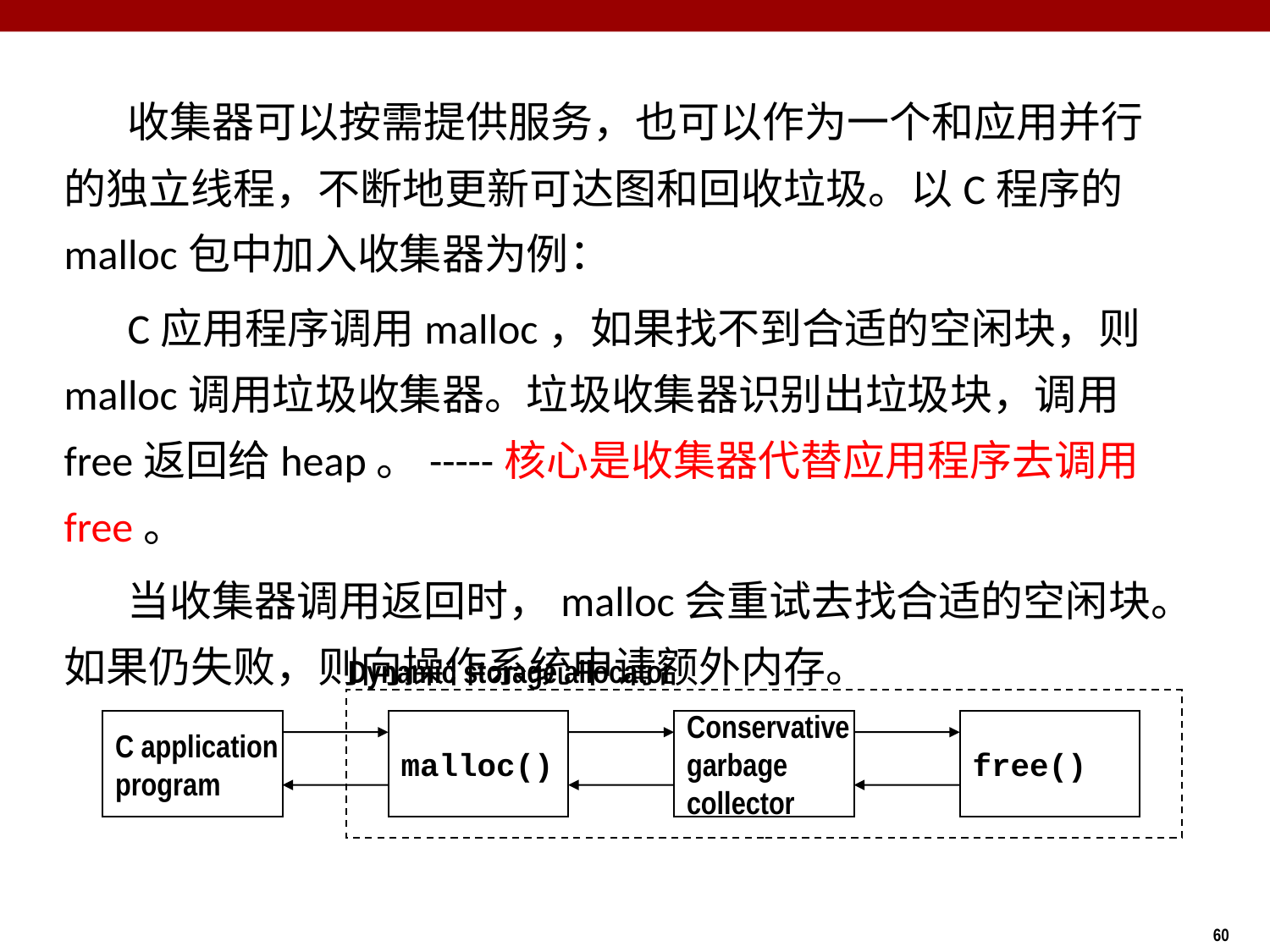

收集器可以按需提供服务，也可以作为一个和应用并行的独立线程，不断地更新可达图和回收垃圾。以C程序的malloc包中加入收集器为例：
C应用程序调用malloc，如果找不到合适的空闲块，则malloc调用垃圾收集器。垃圾收集器识别出垃圾块，调用 free返回给heap。-----核心是收集器代替应用程序去调用free。
当收集器调用返回时，malloc会重试去找合适的空闲块。如果仍失败，则向操作系统申请额外内存。
Dynamic storage allocator

C application
program
malloc()
Conservative
garbage
collector
free()